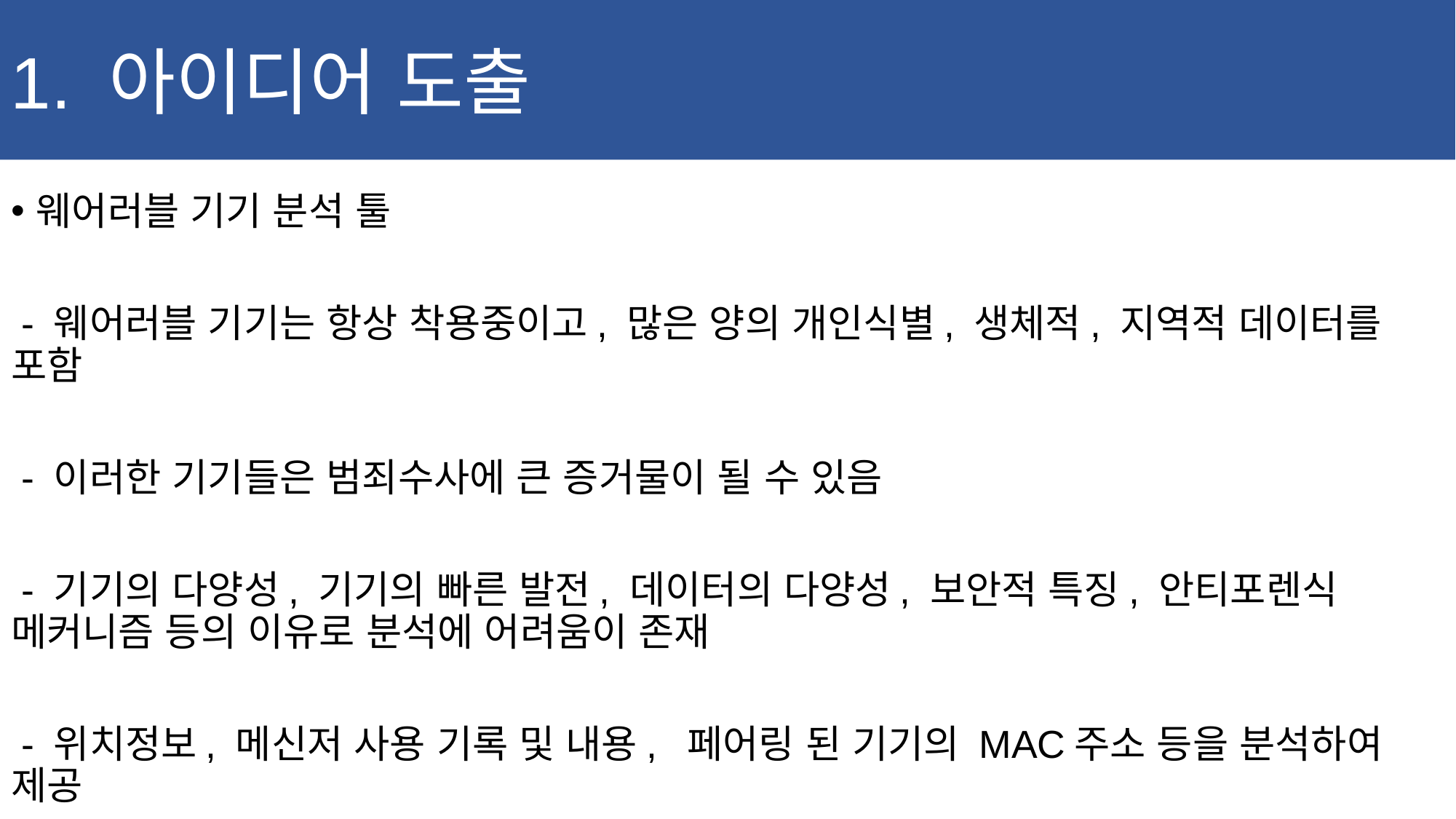

1. 아이디어 도출
웨어러블 기기 분석 툴

 - 웨어러블 기기는 항상 착용중이고, 많은 양의 개인식별, 생체적, 지역적 데이터를 포함

 - 이러한 기기들은 범죄수사에 큰 증거물이 될 수 있음

 - 기기의 다양성, 기기의 빠른 발전, 데이터의 다양성, 보안적 특징, 안티포렌식 메커니즘 등의 이유로 분석에 어려움이 존재

 - 위치정보, 메신저 사용 기록 및 내용,  페어링 된 기기의 MAC주소 등을 분석하여 제공